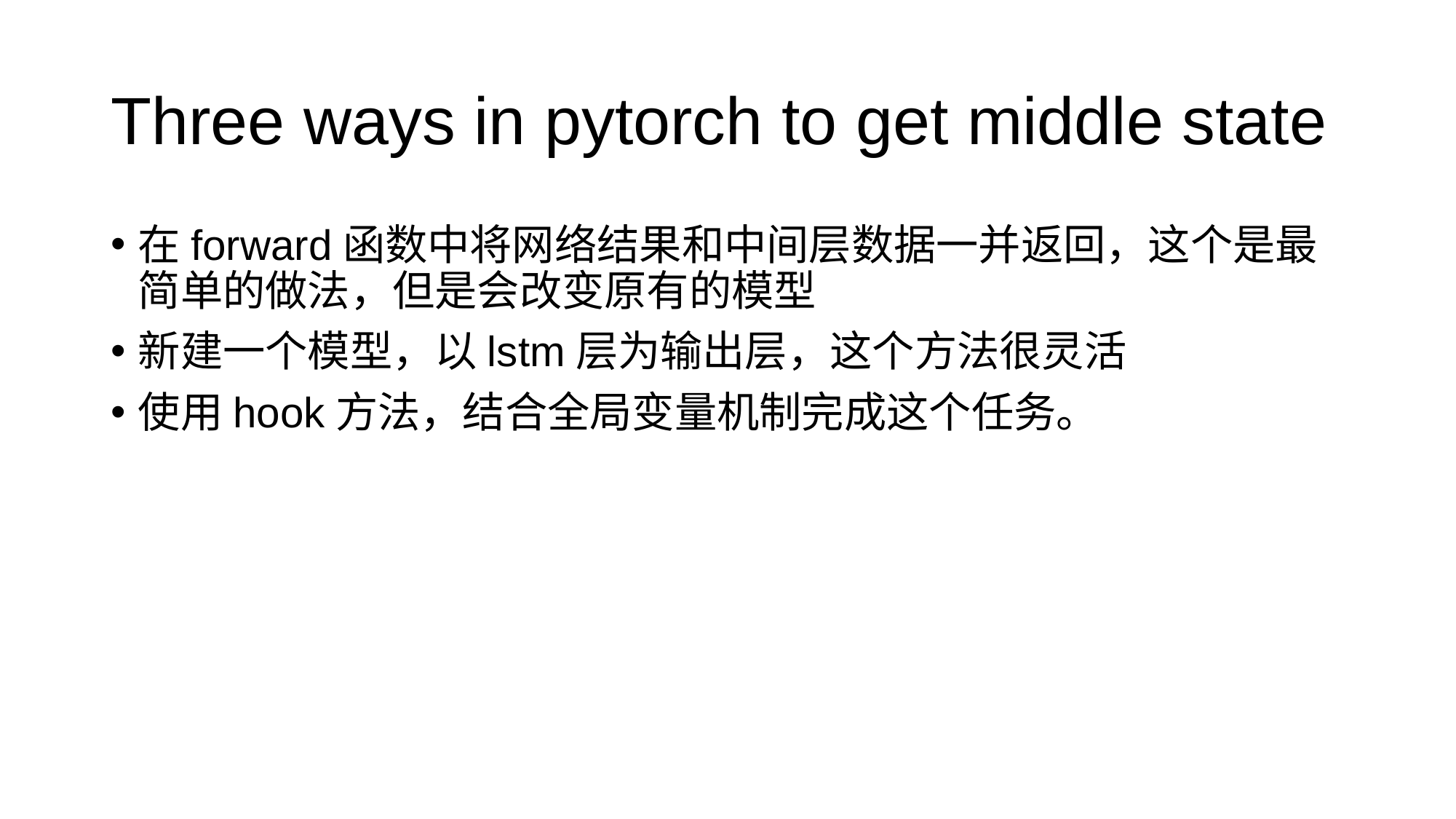

# Three ways in pytorch to get middle state
在forward函数中将网络结果和中间层数据一并返回，这个是最简单的做法，但是会改变原有的模型
新建一个模型，以lstm层为输出层，这个方法很灵活
使用hook方法，结合全局变量机制完成这个任务。